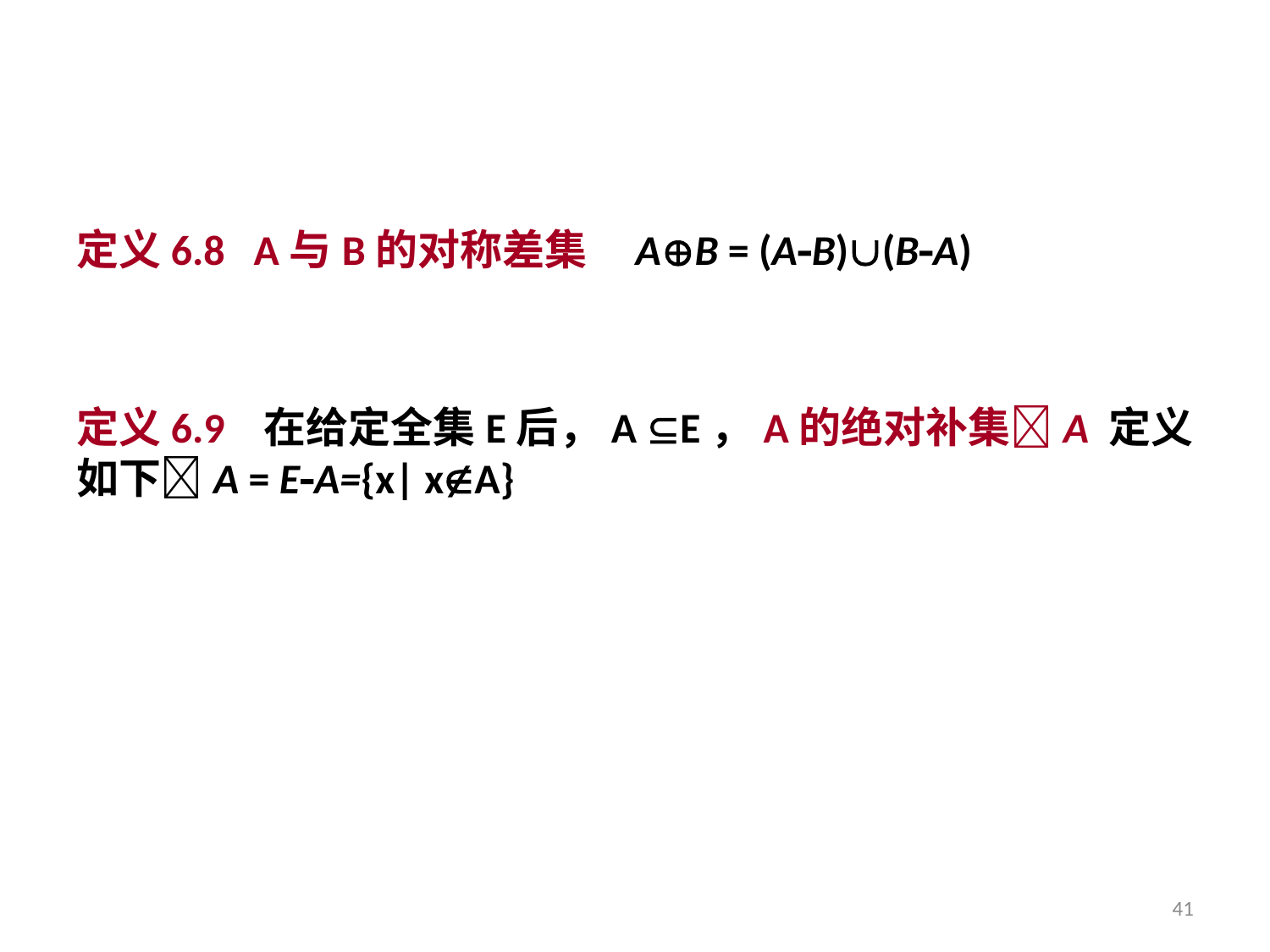

定义6.8   A与B的对称差集    A⊕B = (A−B)∪(B−A)

定义6.9   在给定全集E后，A ⊆E，A的绝对补集∼A 定义如下∼A = E−A={x| x∉A}

41